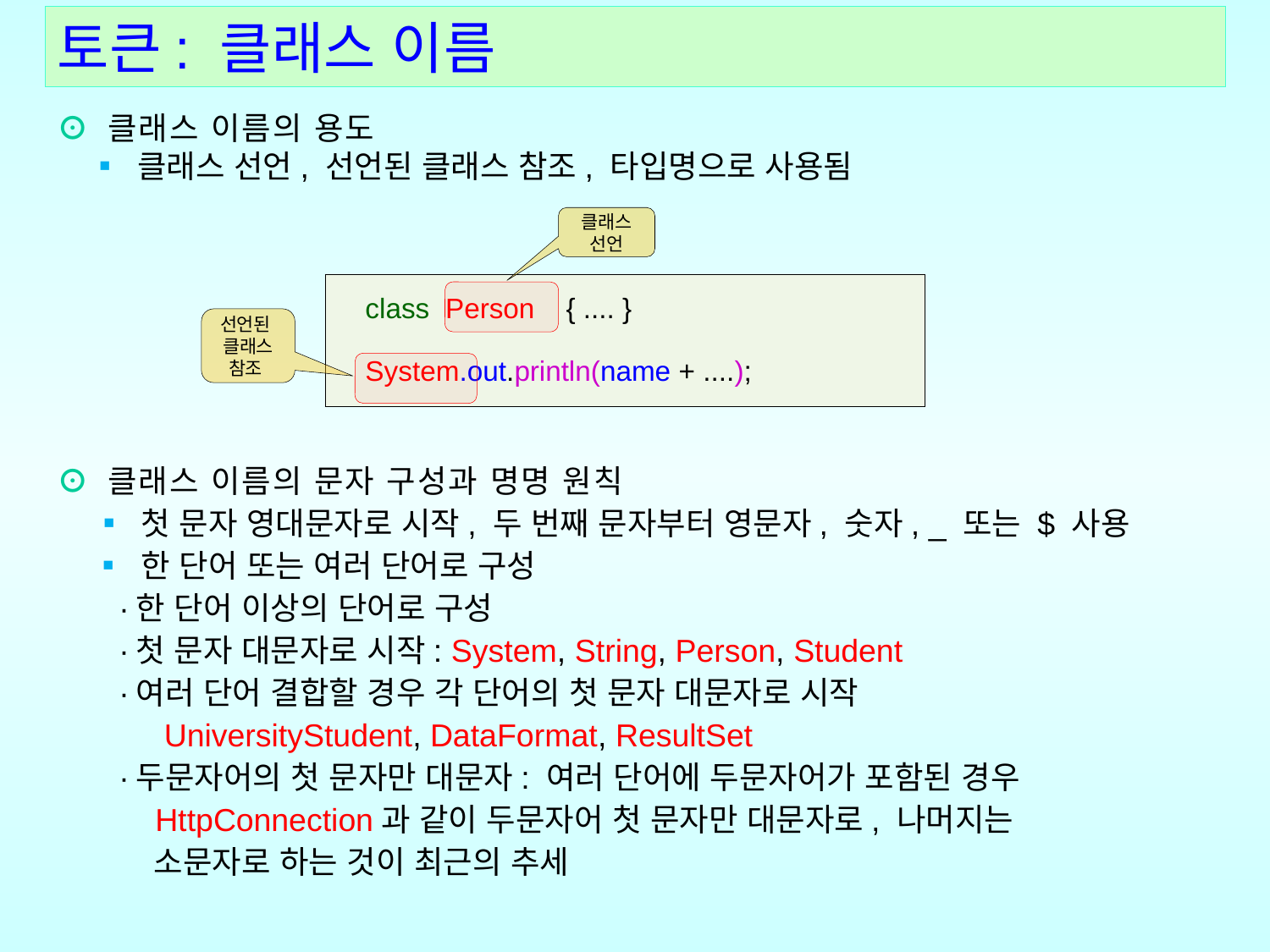

토큰: 클래스 이름
⊙ 클래스 이름의 용도
   ▪ 클래스 선언, 선언된 클래스 참조, 타입명으로 사용됨
클래스
선언
| class Person { .... } System.out.println(name + ....); |
| --- |

선언된
클래스
참조

⊙ 클래스 이름의 문자 구성과 명명 원칙
    ▪ 첫 문자 영대문자로 시작, 두 번째 문자부터 영문자, 숫자, _ 또는 $ 사용
    ▪ 한 단어 또는 여러 단어로 구성
       ∙한 단어 이상의 단어로 구성
       ∙첫 문자 대문자로 시작: System, String, Person, Student
       ∙여러 단어 결합할 경우 각 단어의 첫 문자 대문자로 시작
            UniversityStudent, DataFormat, ResultSet
       ∙두문자어의 첫 문자만 대문자: 여러 단어에 두문자어가 포함된 경우
           HttpConnection과 같이 두문자어 첫 문자만 대문자로, 나머지는
          소문자로 하는 것이 최근의 추세